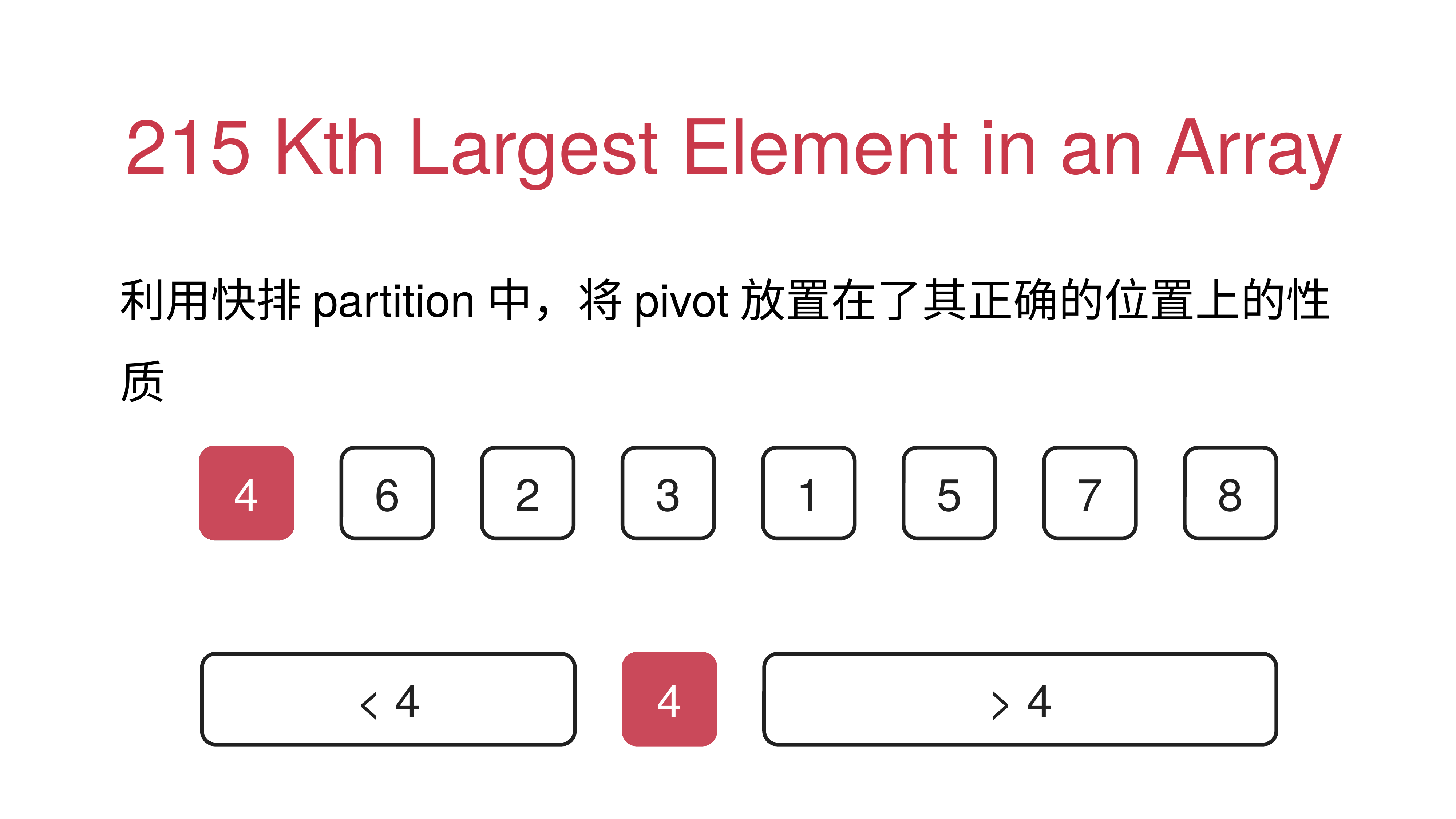

# 215 Kth Largest Element in an Array
利用快排partition中，将pivot放置在了其正确的位置上的性质
4
4
6
2
3
1
5
7
8
< 4
4
> 4